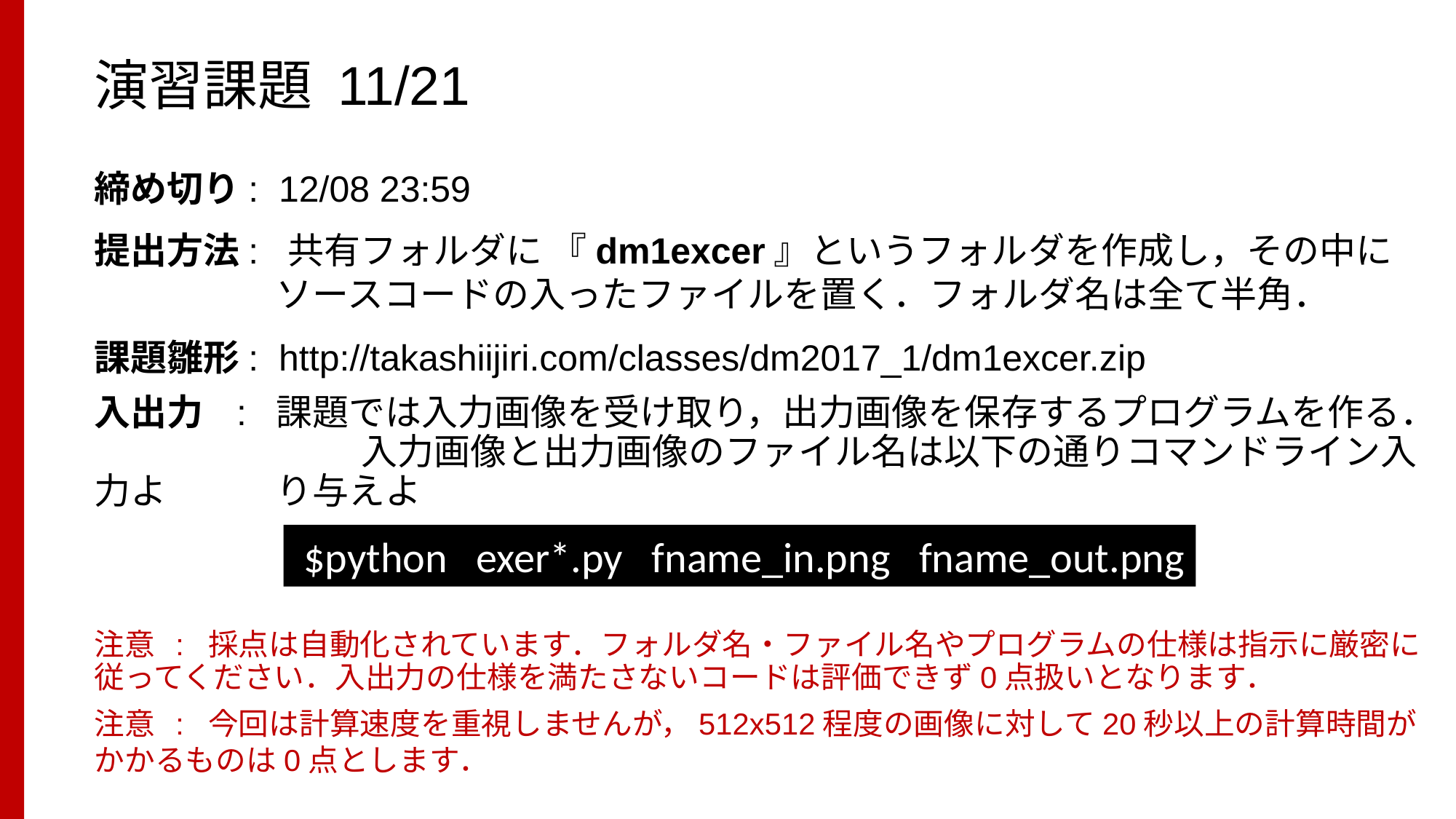

# 演習課題 11/21
締め切り:  12/08 23:59
提出方法:  共有フォルダに 『dm1excer』というフォルダを作成し，その中に	　　	　　ソースコードの入ったファイルを置く．フォルダ名は全て半角．
課題雛形:  http://takashiijiri.com/classes/dm2017_1/dm1excer.zip
入出力   :  課題では入力画像を受け取り，出力画像を保存するプログラムを作る．　　　	      入力画像と出力画像のファイル名は以下の通りコマンドライン入力よ	　　り与えよ

注意  :  採点は自動化されています．フォルダ名・ファイル名やプログラムの仕様は指示に厳密に従ってください．入出力の仕様を満たさないコードは評価できず0点扱いとなります．
注意  :  今回は計算速度を重視しませんが，512x512程度の画像に対して20秒以上の計算時間がかかるものは0点とします．

 $python   exer*.py   fname_in.png   fname_out.png